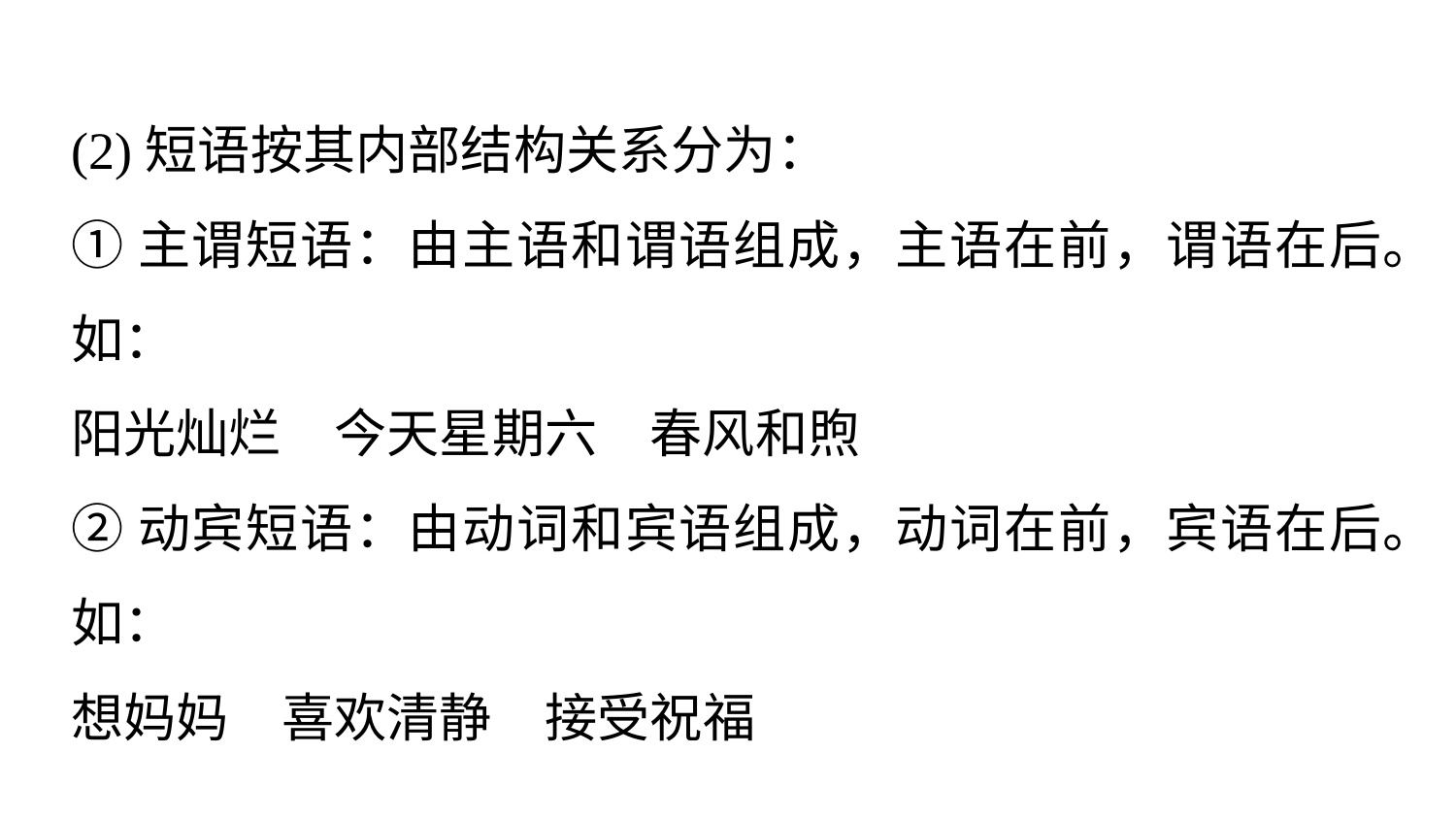

(2)短语按其内部结构关系分为：
①主谓短语：由主语和谓语组成，主语在前，谓语在后。如：
阳光灿烂　今天星期六　春风和煦
②动宾短语：由动词和宾语组成，动词在前，宾语在后。如：
想妈妈　喜欢清静　接受祝福